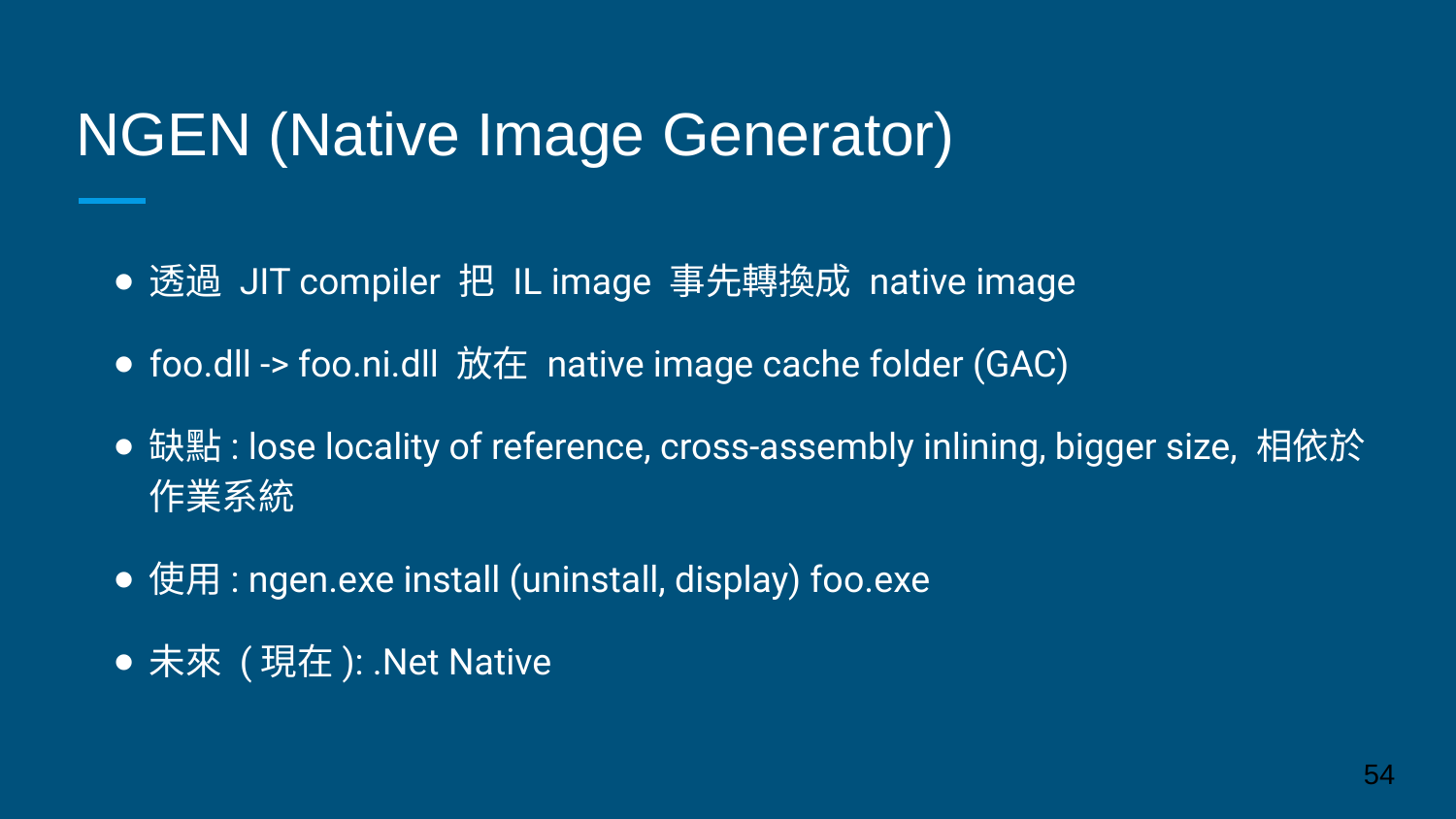

# NGEN (Native Image Generator)
透過 JIT compiler 把 IL image 事先轉換成 native image
foo.dll -> foo.ni.dll 放在 native image cache folder (GAC)
缺點: lose locality of reference, cross-assembly inlining, bigger size, 相依於作業系統
使用: ngen.exe install (uninstall, display) foo.exe
未來 (現在): .Net Native

54